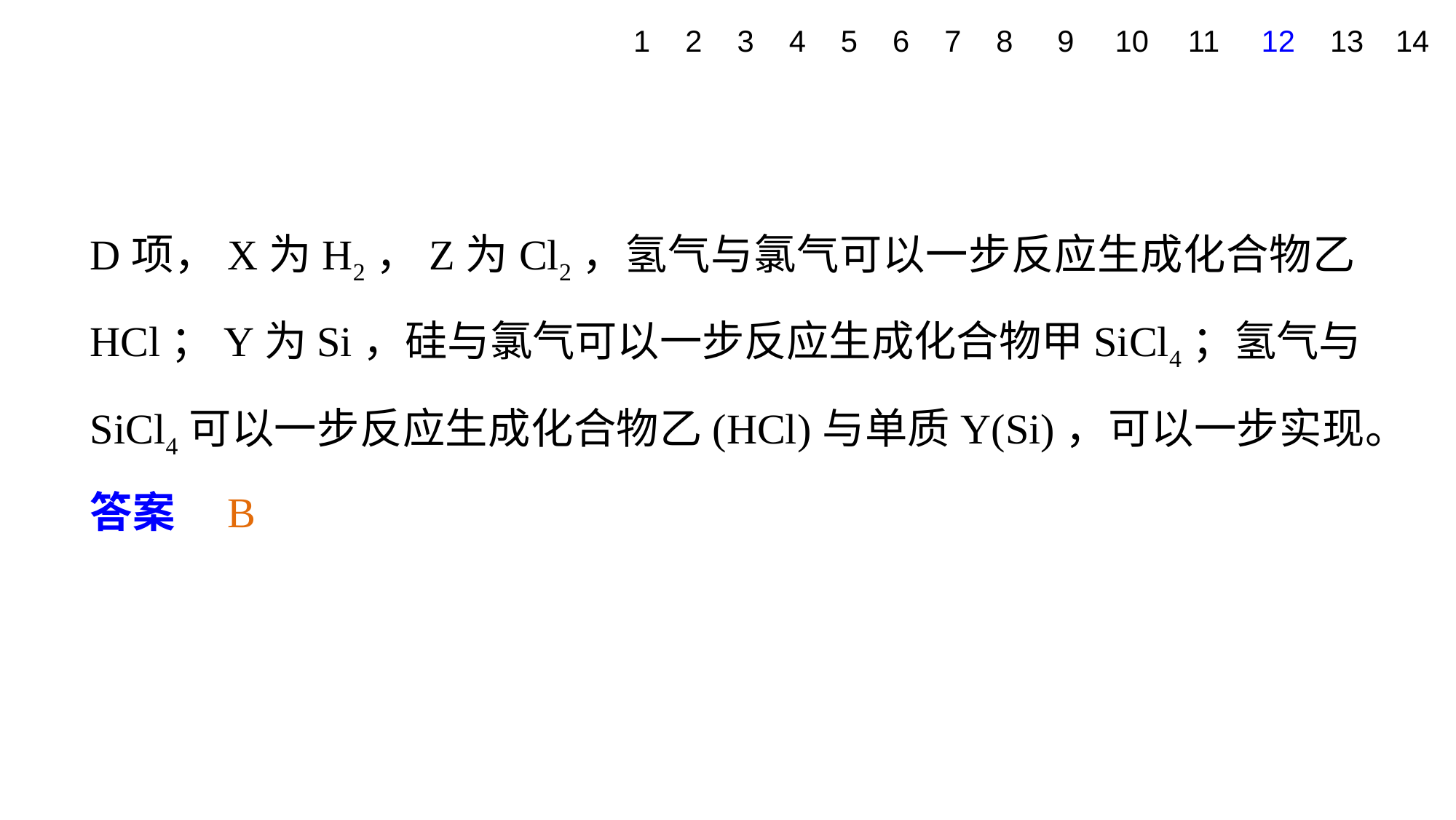

1
2
3
4
5
6
7
8
9
10
11
12
13
14
D项，X为H2，Z为Cl2，氢气与氯气可以一步反应生成化合物乙HCl；Y为Si，硅与氯气可以一步反应生成化合物甲SiCl4；氢气与SiCl4可以一步反应生成化合物乙(HCl)与单质Y(Si)，可以一步实现。
答案　B